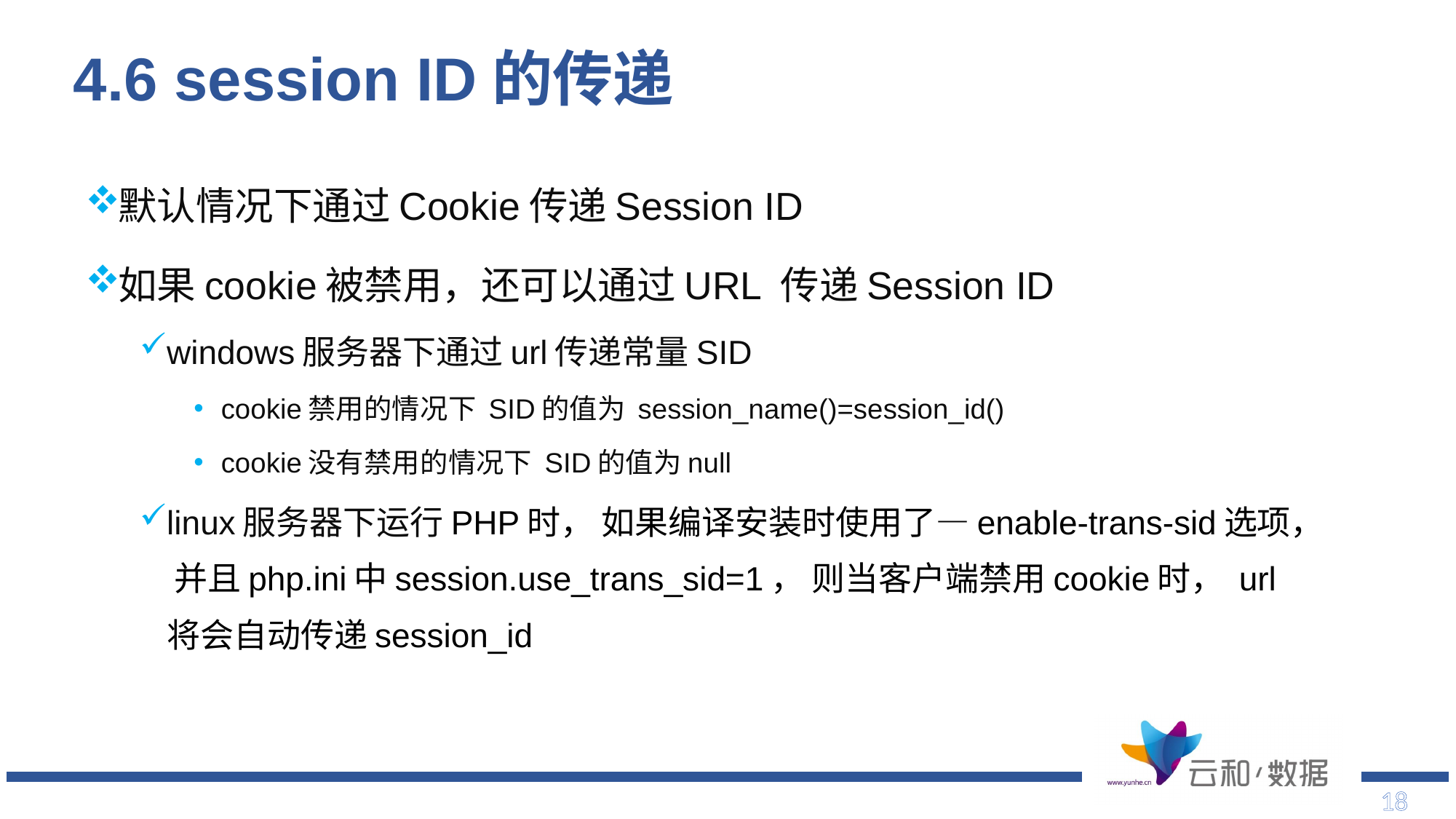

# 4.6 session ID的传递
默认情况下通过Cookie传递Session ID
如果cookie被禁用，还可以通过URL 传递Session ID
windows服务器下通过url传递常量SID
cookie禁用的情况下 SID的值为 session_name()=session_id()
cookie没有禁用的情况下 SID的值为null
linux服务器下运行PHP时， 如果编译安装时使用了—enable-trans-sid选项， 并且php.ini中session.use_trans_sid=1， 则当客户端禁用cookie时， url将会自动传递session_id